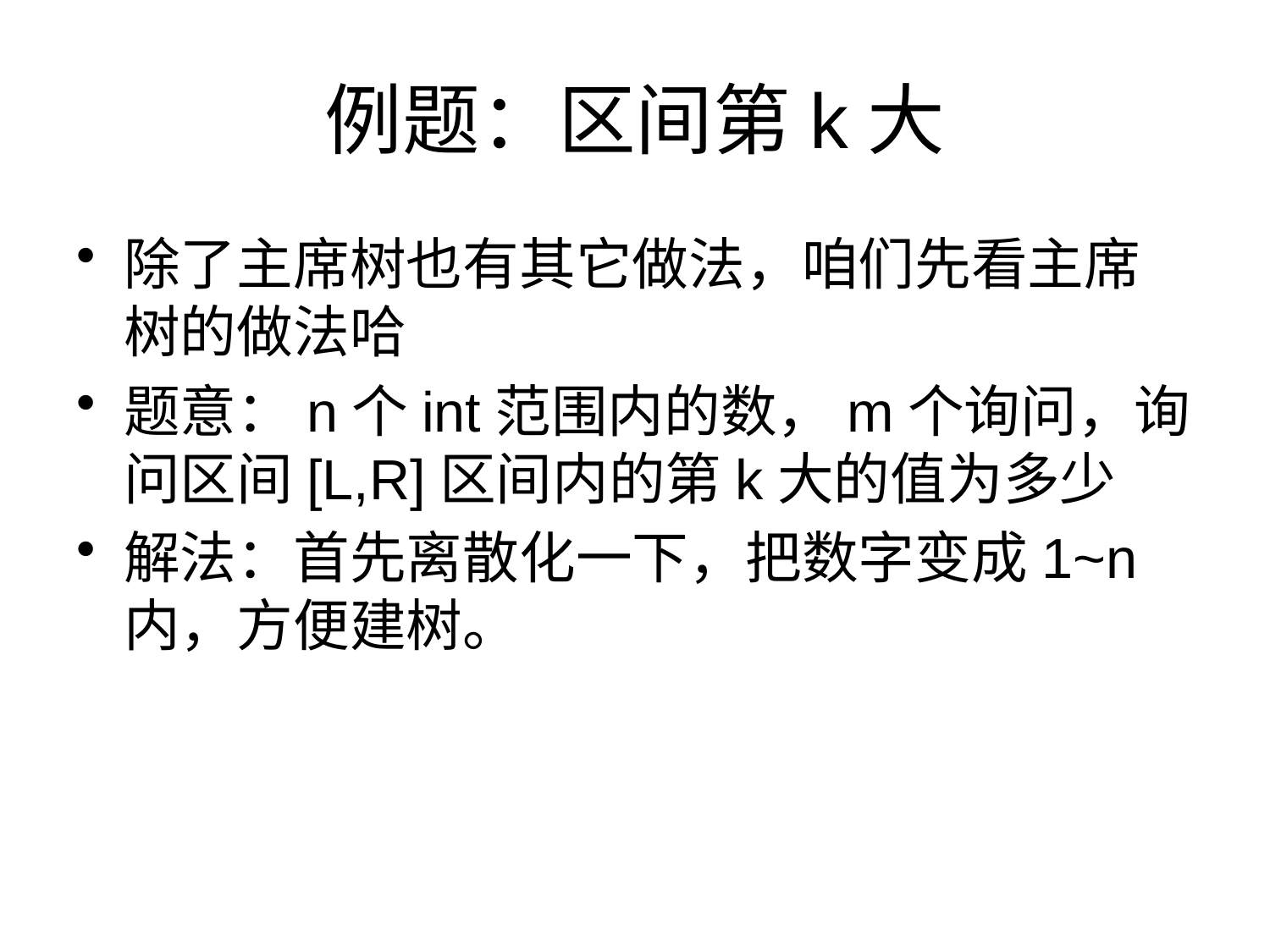

# 例题：区间第k大
除了主席树也有其它做法，咱们先看主席树的做法哈
题意：n个int范围内的数，m个询问，询问区间[L,R]区间内的第k大的值为多少
解法：首先离散化一下，把数字变成1~n内，方便建树。